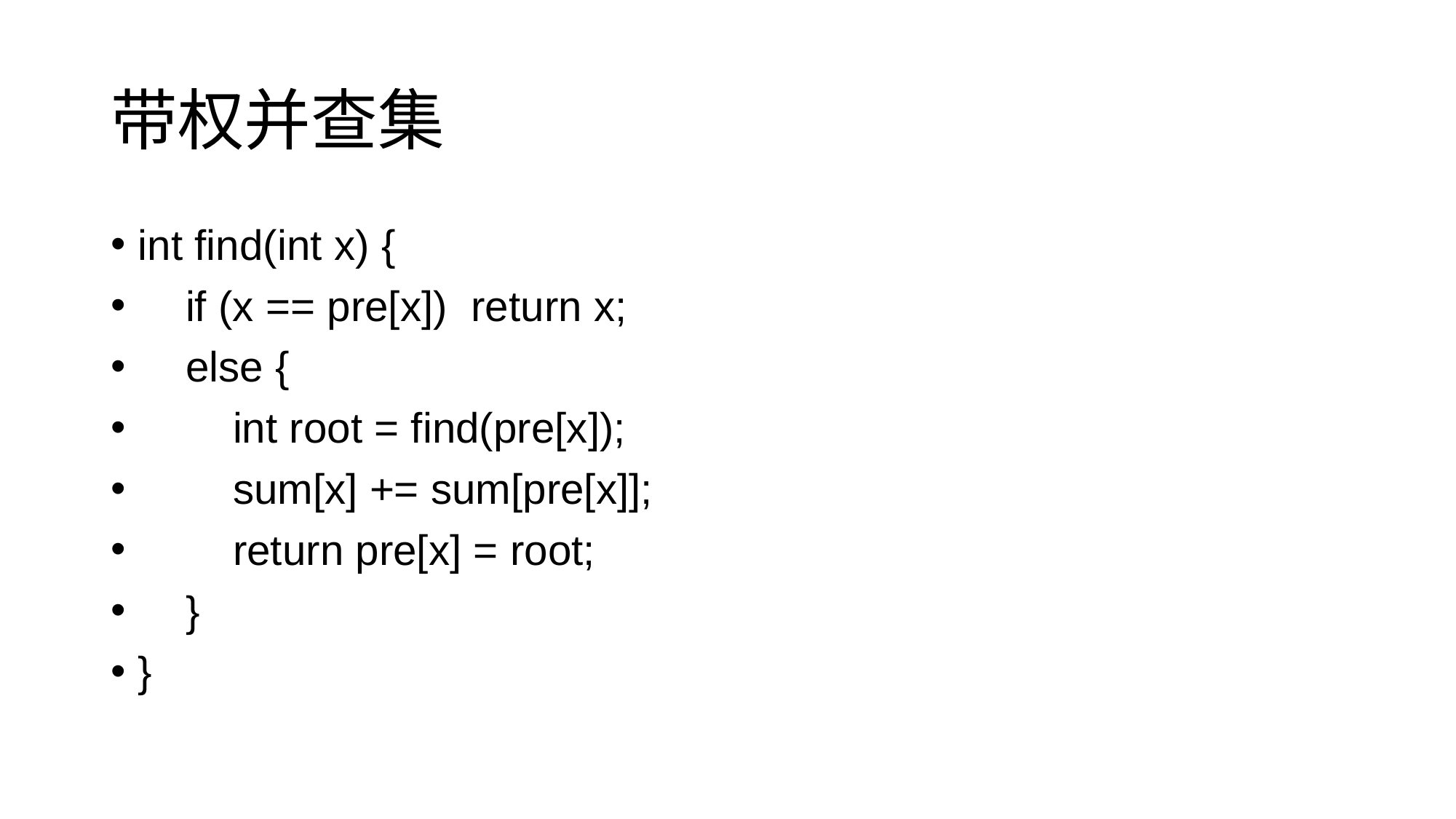

# 带权并查集
int find(int x) {
    if (x == pre[x])  return x;
    else {
        int root = find(pre[x]);
        sum[x] += sum[pre[x]];
        return pre[x] = root;
    }
}